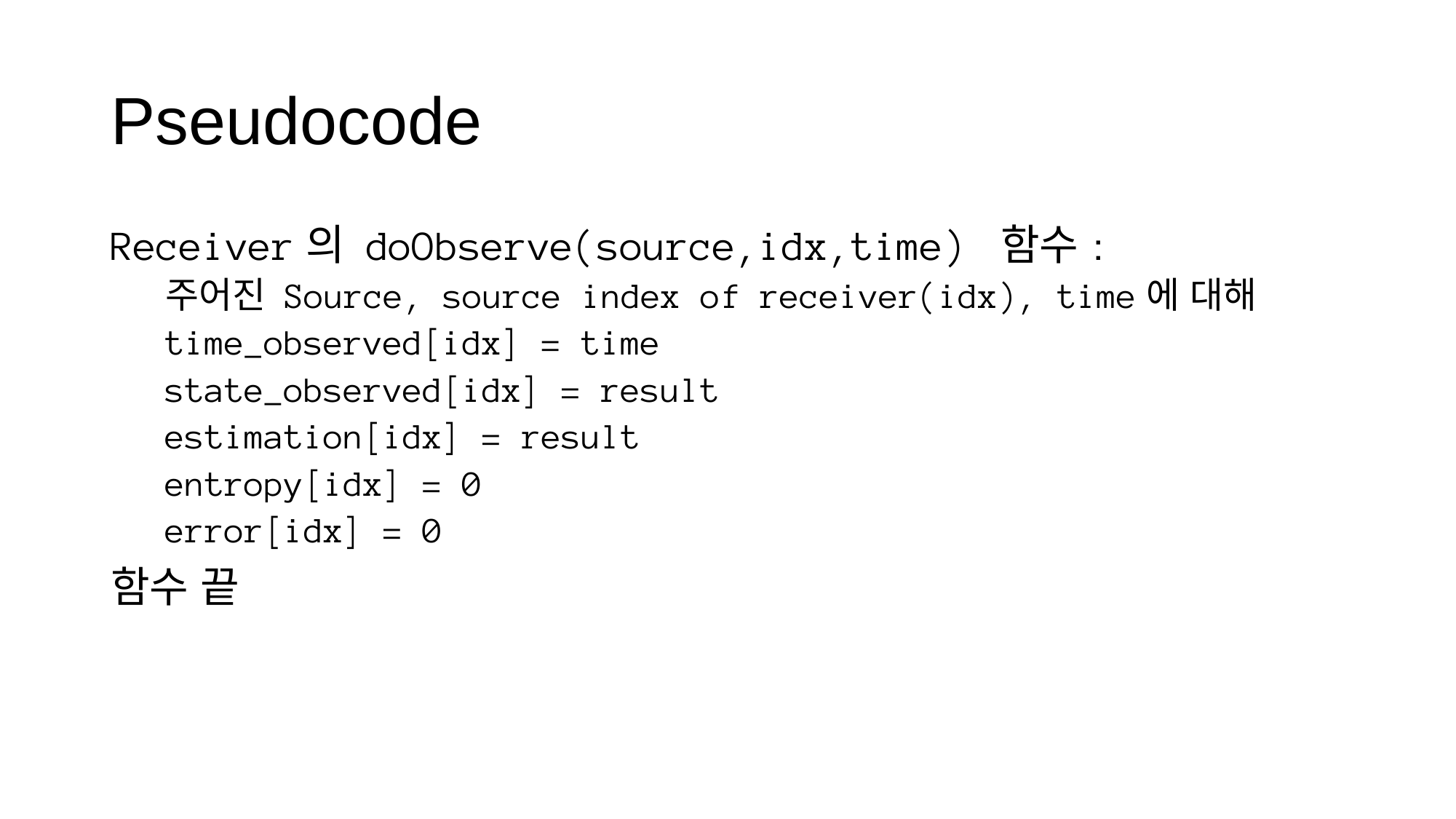

# Pseudocode
Receiver의 doObserve(source,idx,time) 함수:
주어진 Source, source index of receiver(idx), time에 대해
time_observed[idx] = time
state_observed[idx] = result
estimation[idx] = result
entropy[idx] = 0
error[idx] = 0
함수 끝